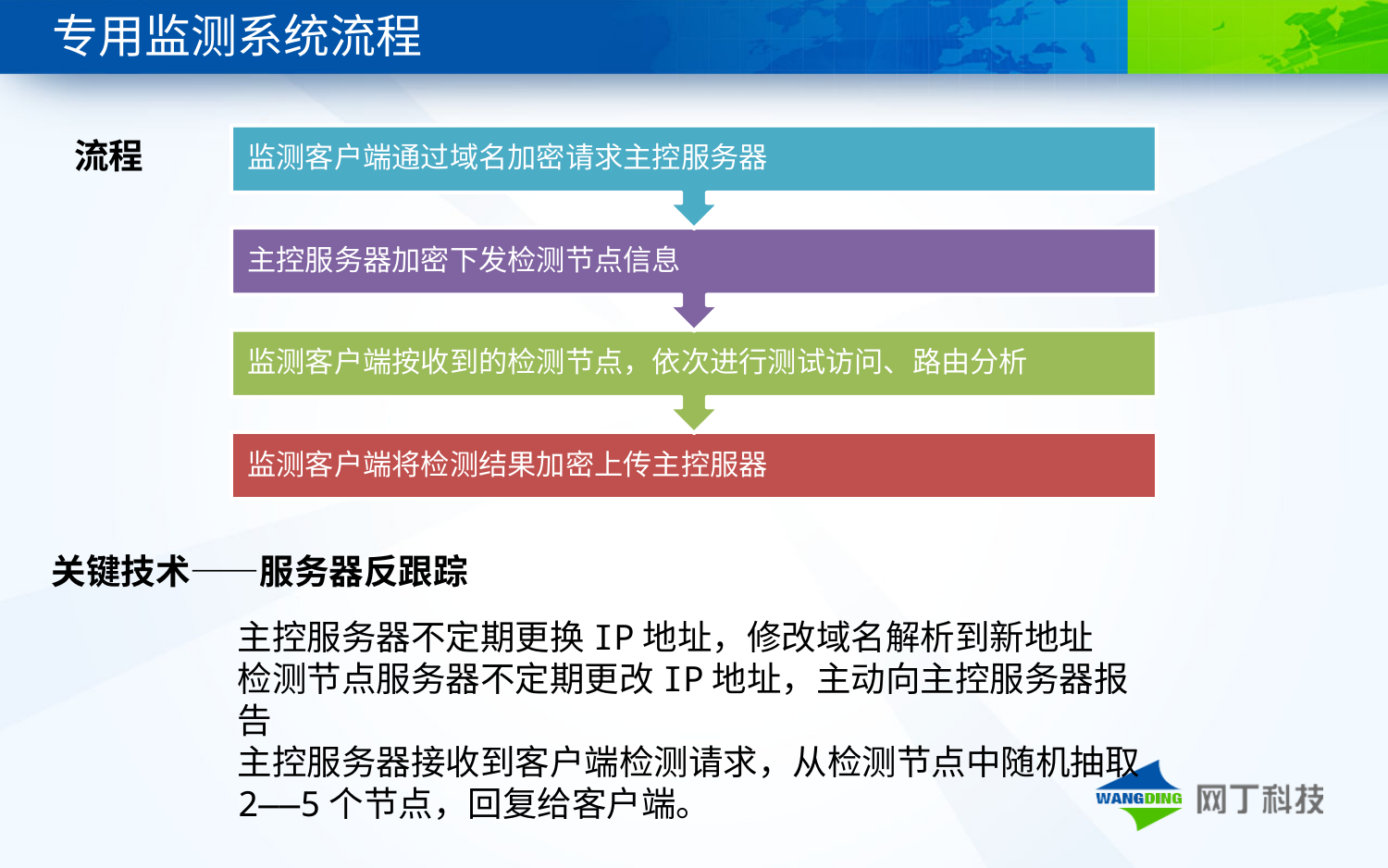

专用监测系统流程
监测客户端将检测结果加密上传主控服器
监测客户端按收到的检测节点，依次进行测试访问、路由分析
主控服务器加密下发检测节点信息
监测客户端通过域名加密请求主控服务器
流程
关键技术——服务器反跟踪

主控服务器不定期更换IP地址，修改域名解析到新地址
检测节点服务器不定期更改IP地址，主动向主控服务器报告
主控服务器接收到客户端检测请求，从检测节点中随机抽取2——5个节点，回复给客户端。